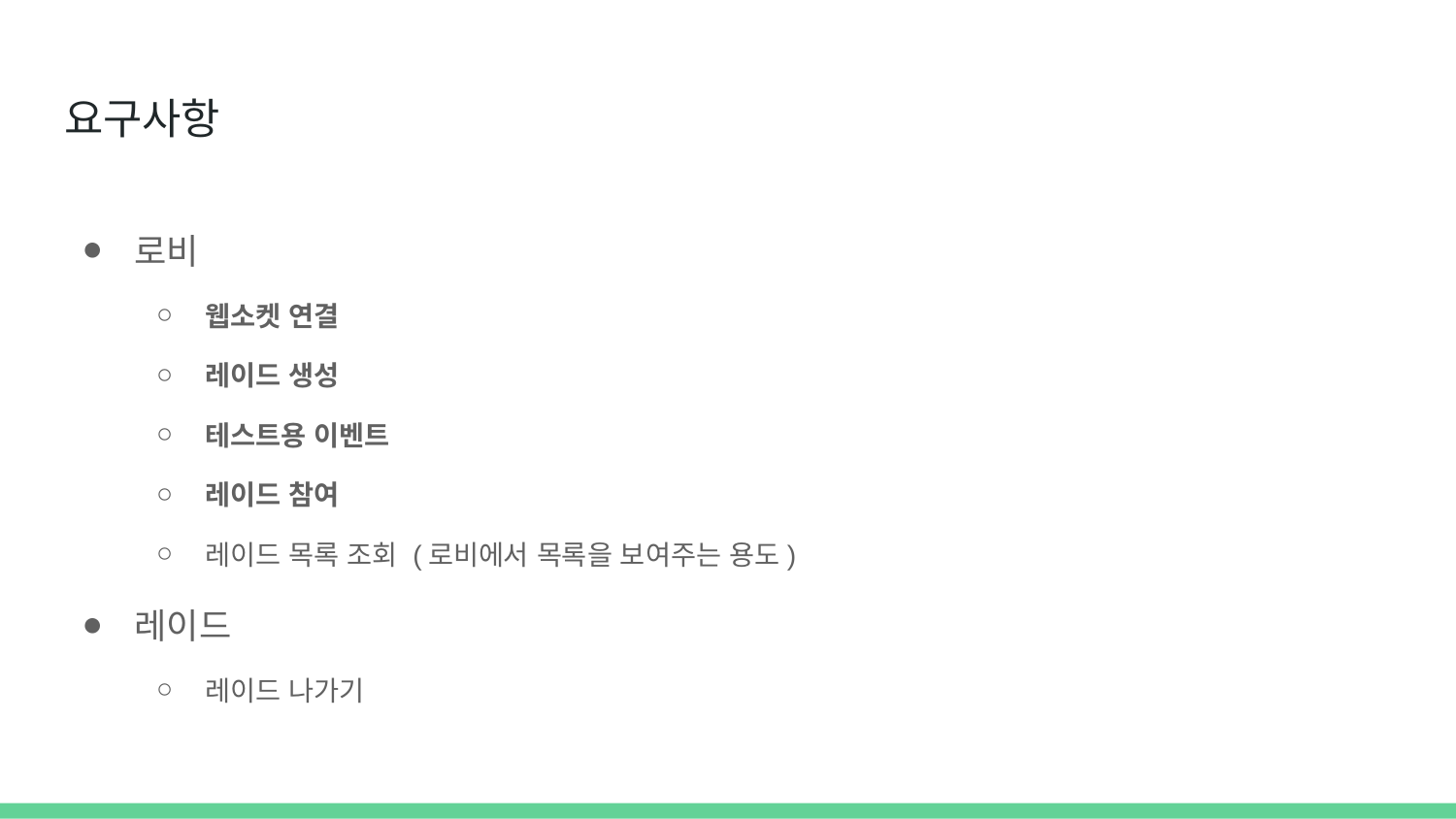

# 요구사항
로비
웹소켓 연결
레이드 생성
테스트용 이벤트
레이드 참여
레이드 목록 조회 (로비에서 목록을 보여주는 용도)
레이드
레이드 나가기